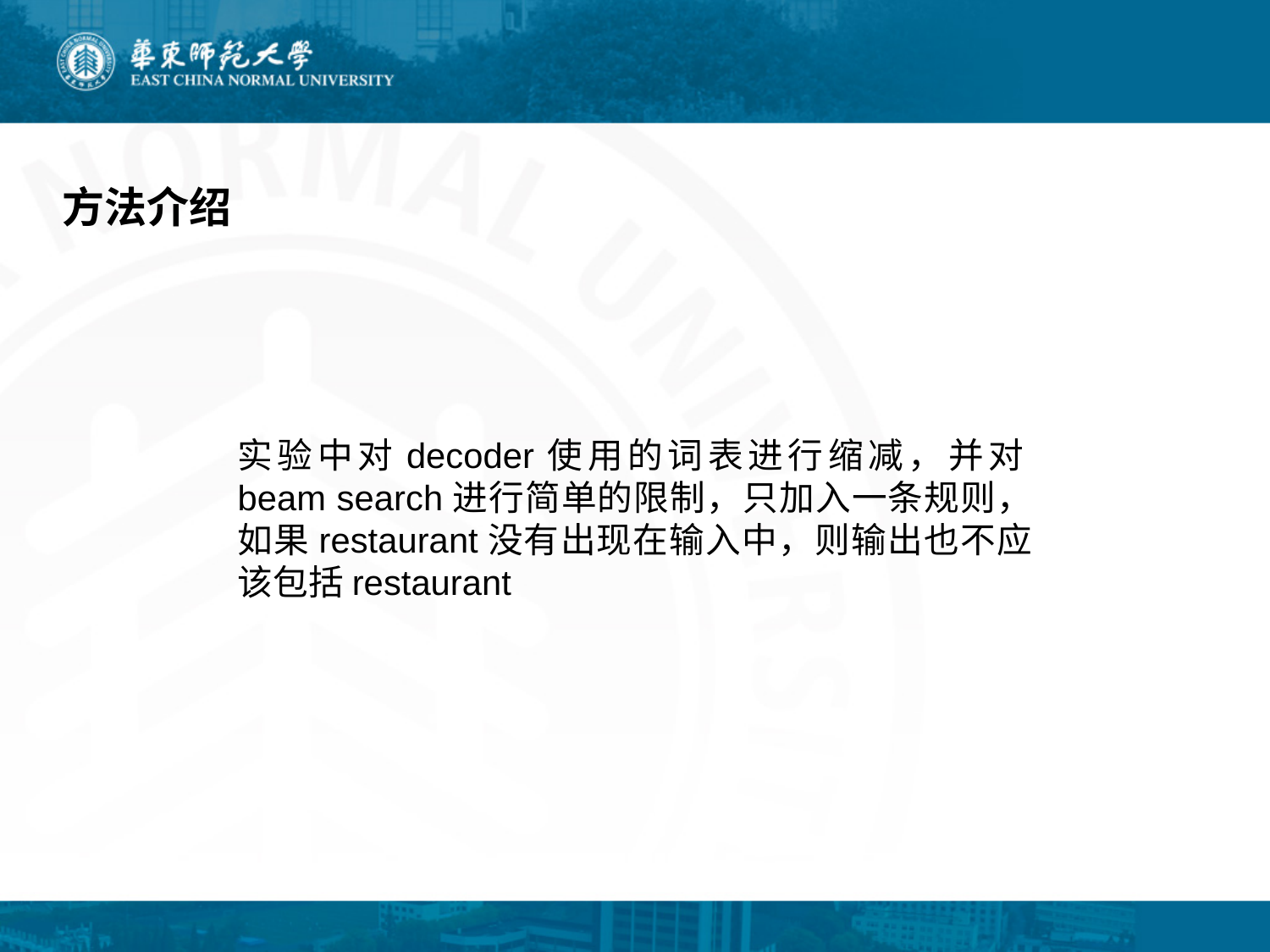

方法介绍
实验中对decoder使用的词表进行缩减，并对beam search进行简单的限制，只加入一条规则，如果restaurant没有出现在输入中，则输出也不应该包括restaurant